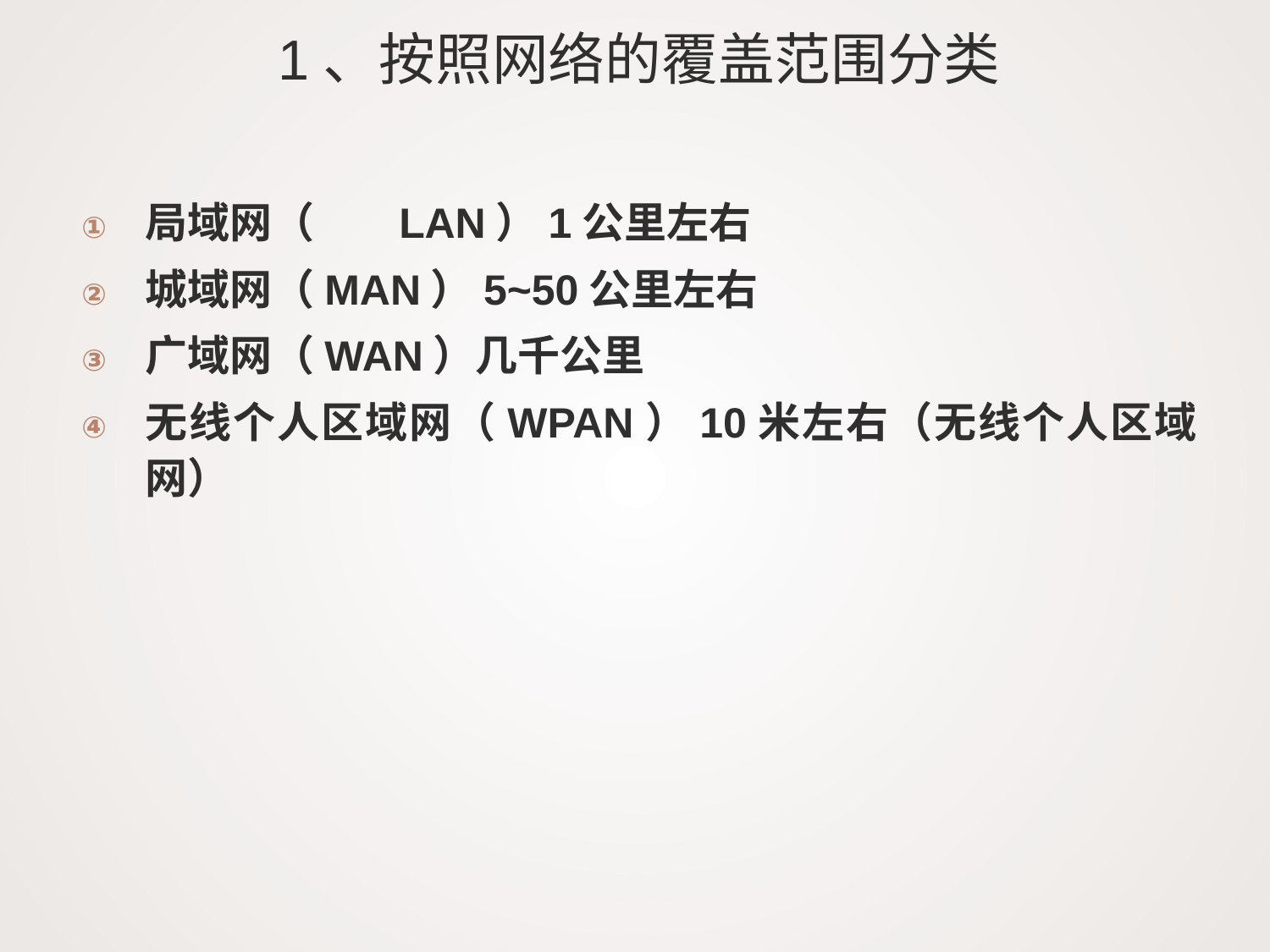

# 1、按照网络的覆盖范围分类

局域网（	LAN）1公里左右
城域网（MAN）5~50公里左右
广域网（WAN）几千公里
无线个人区域网（WPAN）10米左右（无线个人区域网）